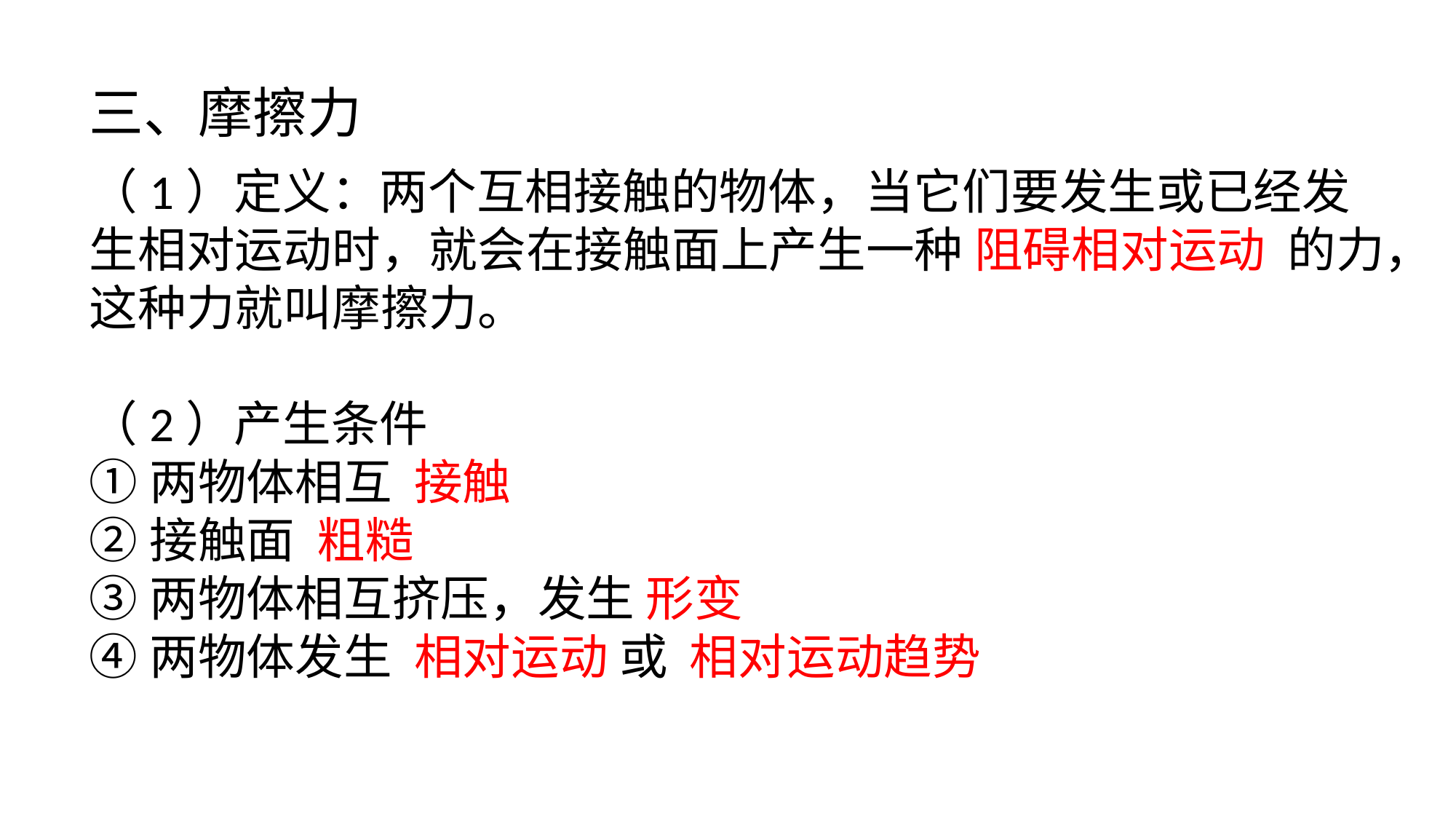

# 三、摩擦力
（1）定义：两个互相接触的物体，当它们要发生或已经发生相对运动时，就会在接触面上产生一种 阻碍相对运动  的力，这种力就叫摩擦力。

（2）产生条件
①两物体相互  接触
②接触面  粗糙
③两物体相互挤压，发生 形变
④两物体发生  相对运动 或  相对运动趋势